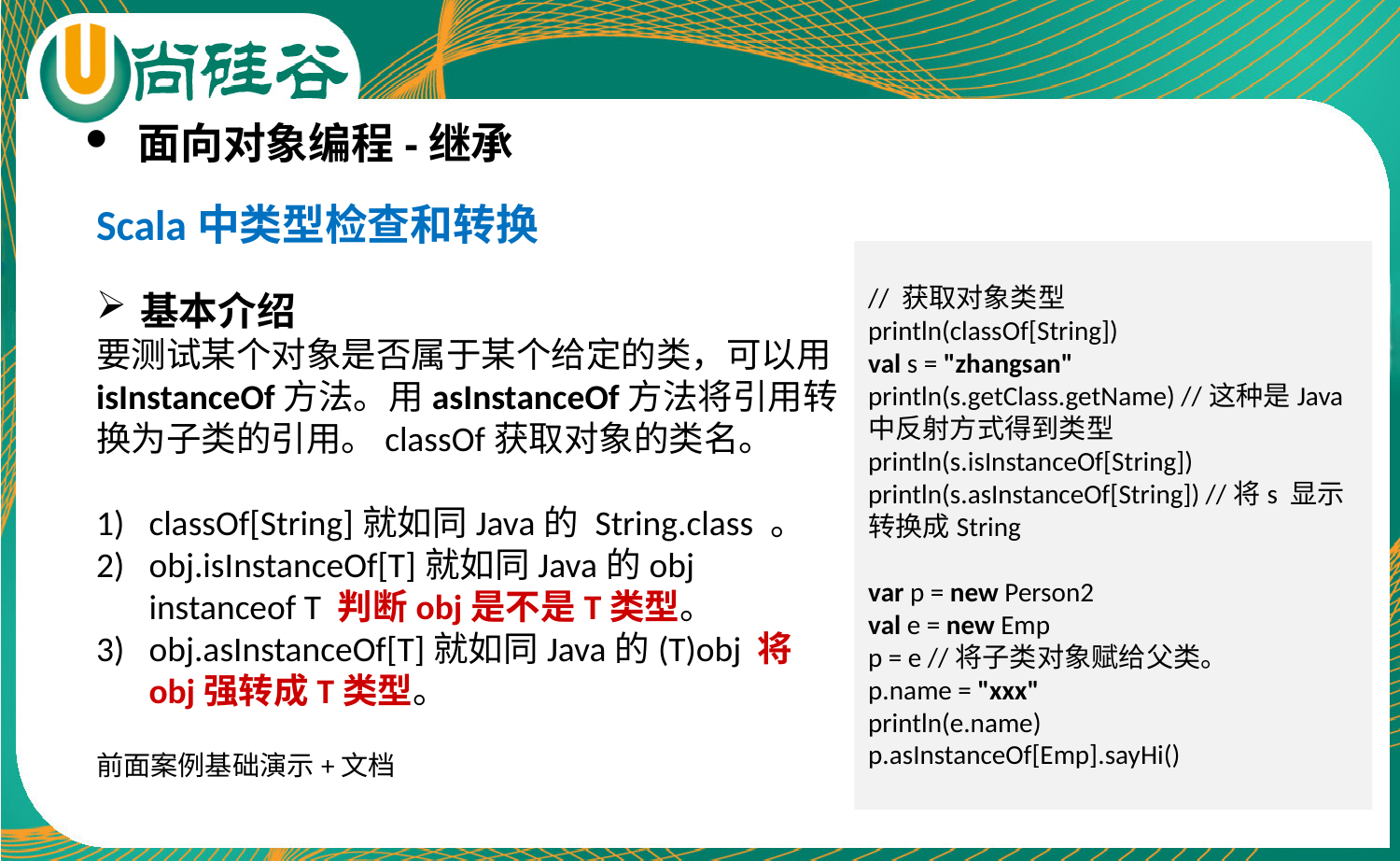

面向对象编程-继承

Scala中类型检查和转换

基本介绍
要测试某个对象是否属于某个给定的类，可以用isInstanceOf方法。用asInstanceOf方法将引用转换为子类的引用。classOf获取对象的类名。

classOf[String]就如同Java的 String.class 。
obj.isInstanceOf[T]就如同Java的obj instanceof T 判断obj是不是T类型。
obj.asInstanceOf[T]就如同Java的(T)obj 将obj强转成T类型。

前面案例基础演示+文档

// 获取对象类型
println(classOf[String])
val s = "zhangsan"
println(s.getClass.getName) //这种是Java中反射方式得到类型
println(s.isInstanceOf[String])
println(s.asInstanceOf[String]) //将s 显示转换成String
var p = new Person2
val e = new Emp
p = e //将子类对象赋给父类。
p.name = "xxx"
println(e.name)
p.asInstanceOf[Emp].sayHi()